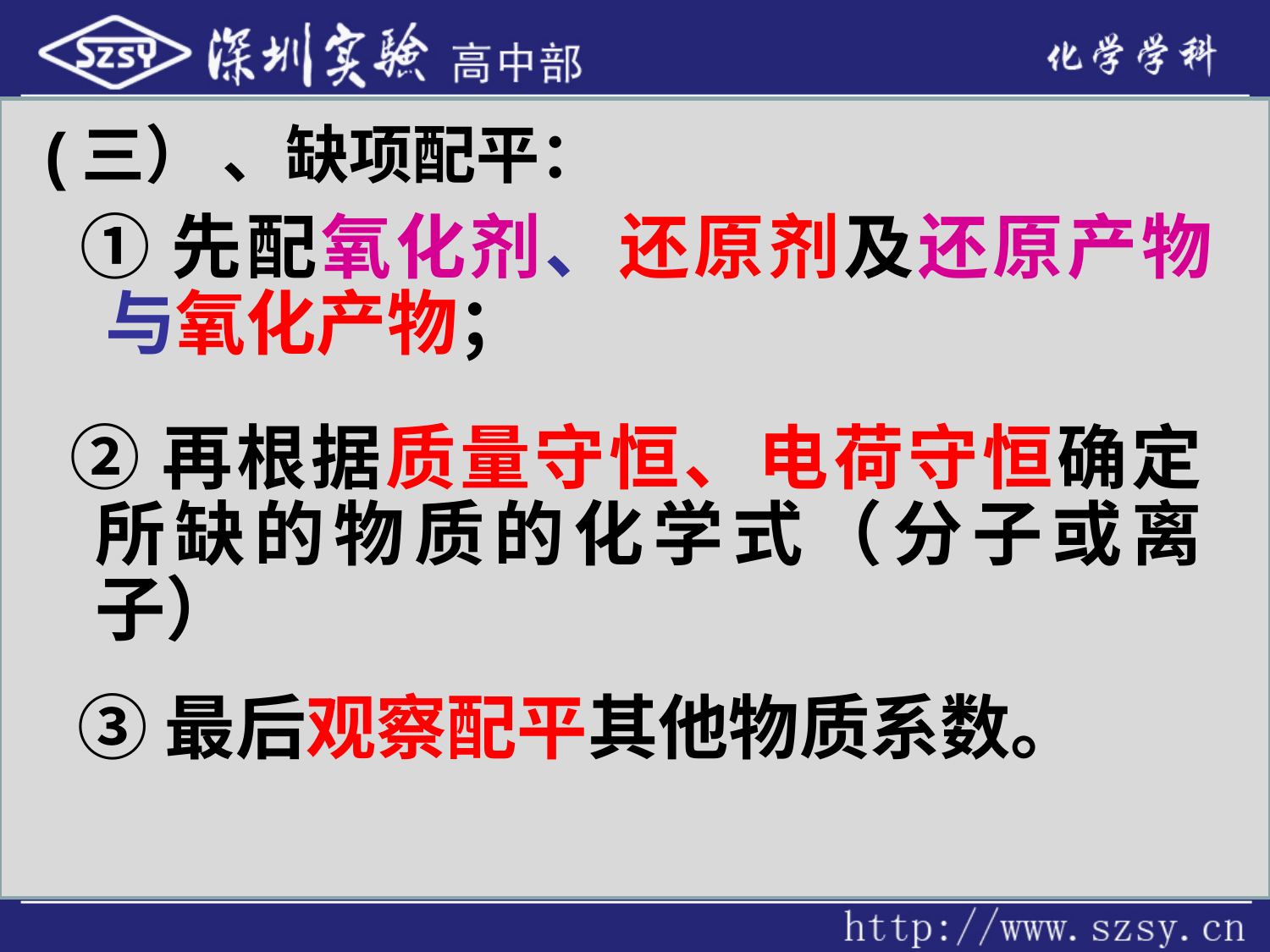

(三） 、缺项配平：
 ①先配氧化剂、还原剂及还原产物与氧化产物；
 ②再根据质量守恒、电荷守恒确定所缺的物质的化学式（分子或离子）
③最后观察配平其他物质系数。